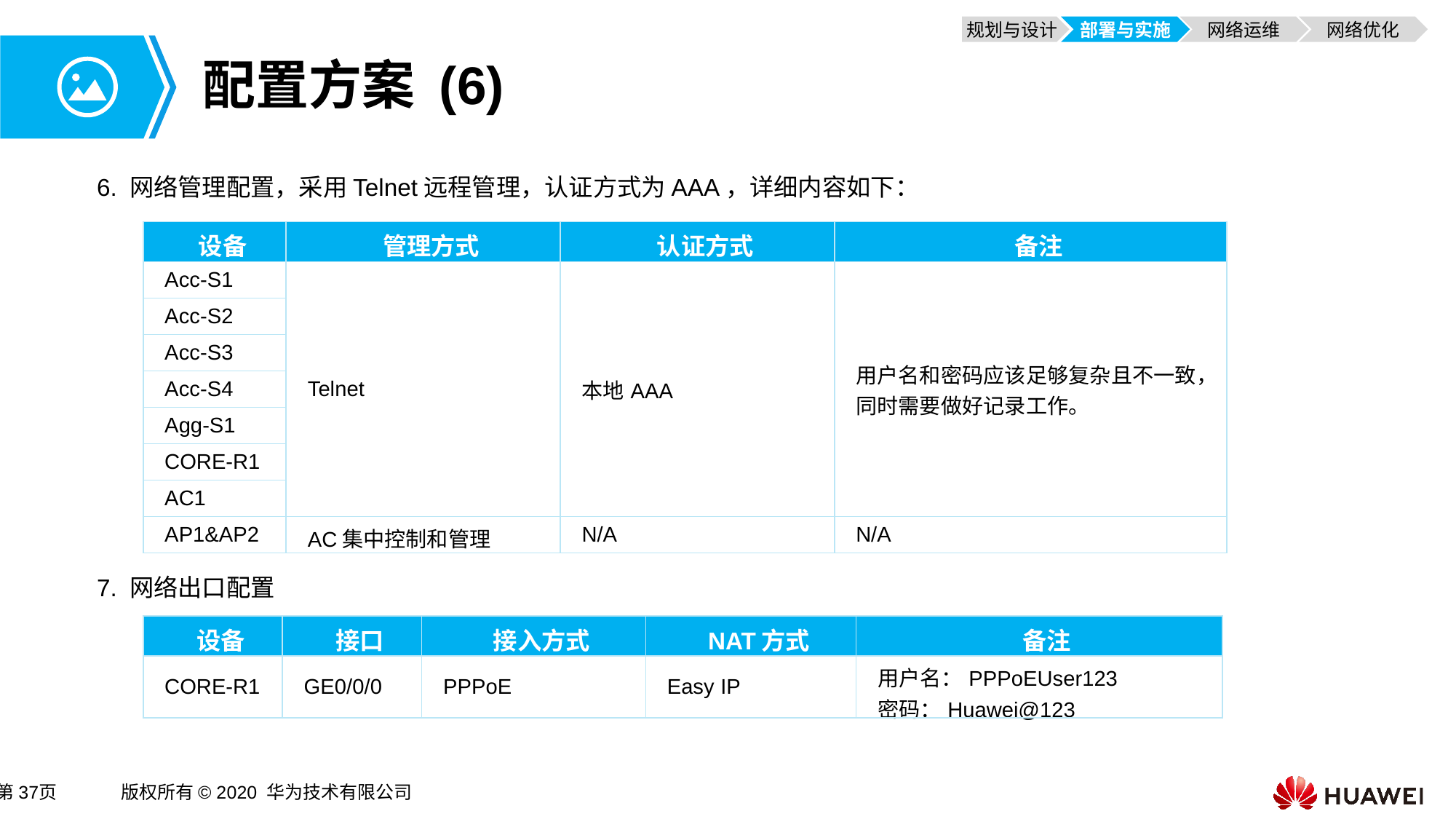

规划与设计
部署与实施
网络运维
网络优化
# 配置方案 (6)
6. 网络管理配置，采用Telnet远程管理，认证方式为AAA，详细内容如下：
| 设备 | 管理方式 | 认证方式 | 备注 |
| --- | --- | --- | --- |
| Acc-S1 | Telnet | 本地AAA | 用户名和密码应该足够复杂且不一致，同时需要做好记录工作。 |
| Acc-S2 |  |  |  |
| Acc-S3 |  |  |  |
| Acc-S4 |  |  |  |
| Agg-S1 |  |  |  |
| CORE-R1 |  |  |  |
| AC1 |  |  |  |
| AP1&AP2 | AC集中控制和管理 | N/A | N/A |
7. 网络出口配置
| 设备 | 接口 | 接入方式 | NAT方式 | 备注 |
| --- | --- | --- | --- | --- |
| CORE-R1 | GE0/0/0 | PPPoE | Easy IP | 用户名：PPPoEUser123 密码：Huawei@123 |